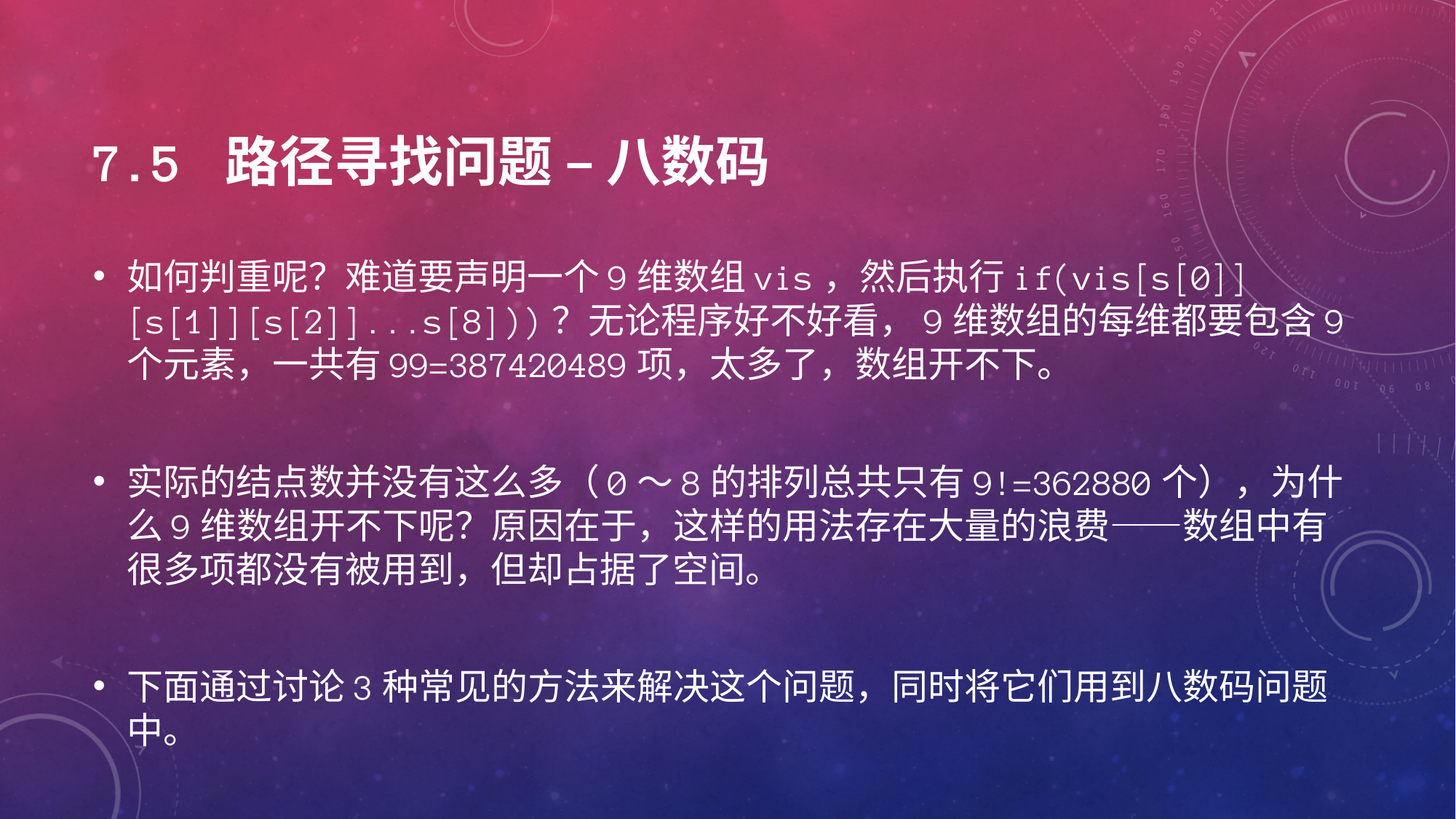

# 7.5 路径寻找问题 – 八数码
如何判重呢？难道要声明一个9维数组vis，然后执行if(vis[s[0]][s[1]][s[2]]...s[8]))？无论程序好不好看，9维数组的每维都要包含9个元素，一共有99=387420489项，太多了，数组开不下。

实际的结点数并没有这么多（0～8的排列总共只有9!=362880个），为什么9维数组开不下呢？原因在于，这样的用法存在大量的浪费——数组中有很多项都没有被用到，但却占据了空间。

下面通过讨论3种常见的方法来解决这个问题，同时将它们用到八数码问题中。